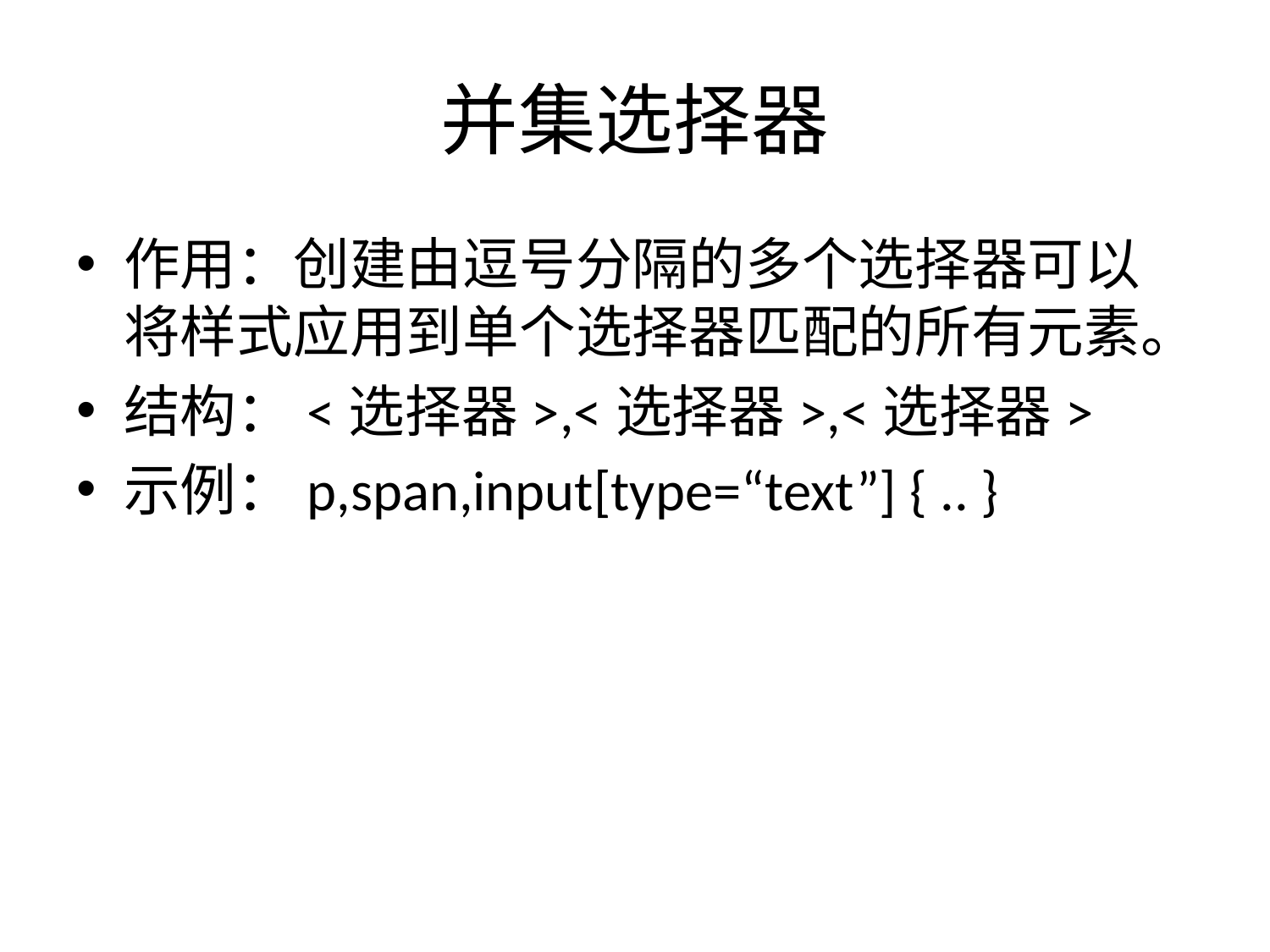

# 并集选择器
作用：创建由逗号分隔的多个选择器可以将样式应用到单个选择器匹配的所有元素。
结构：<选择器>,<选择器>,<选择器>
示例：p,span,input[type=“text”] { .. }